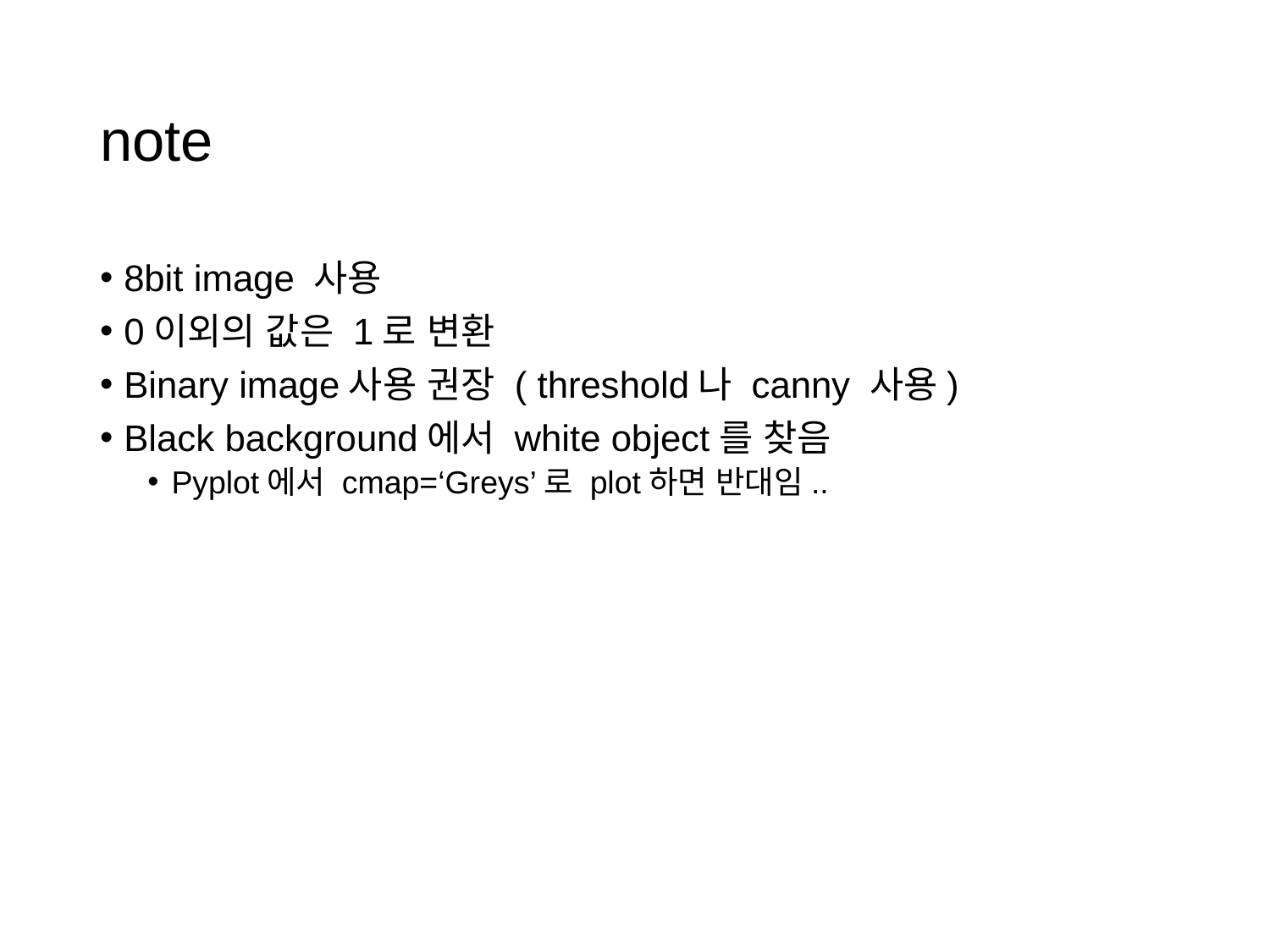

# note
8bit image 사용
0이외의 값은 1로 변환
Binary image사용 권장 ( threshold나 canny 사용)
Black background에서 white object를 찾음
Pyplot에서 cmap=‘Greys’로 plot하면 반대임..